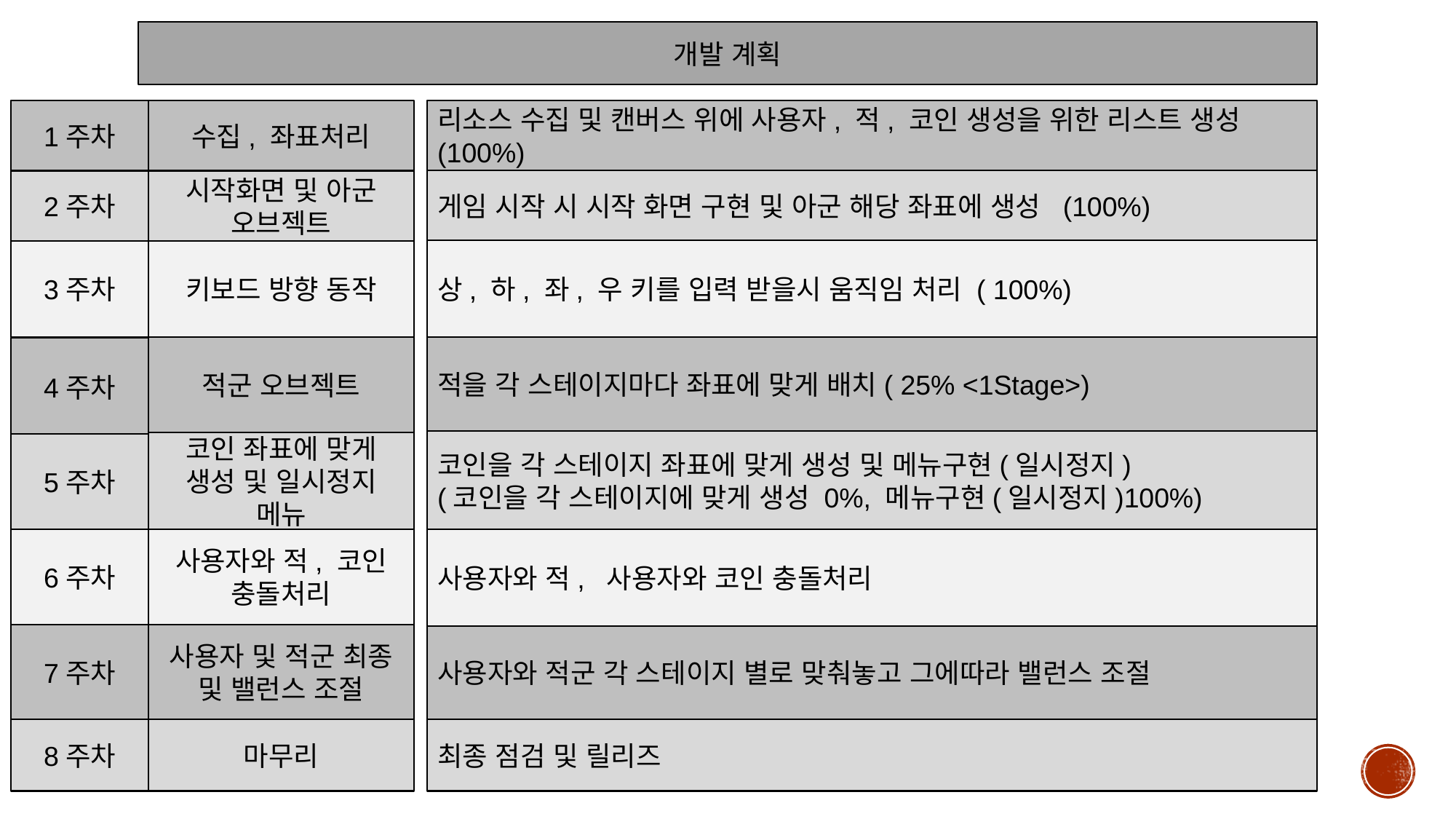

개발 계획
리소스 수집 및 캔버스 위에 사용자, 적, 코인 생성을 위한 리스트 생성(100%)
1주차
수집, 좌표처리
게임 시작 시 시작 화면 구현 및 아군 해당 좌표에 생성  (100%)
2주차
시작화면 및 아군 오브젝트
상, 하, 좌, 우 키를 입력 받을시 움직임 처리 ( 100%)
키보드 방향 동작
3주차
적군 오브젝트
적을 각 스테이지마다 좌표에 맞게 배치( 25% <1Stage>)
4주차
코인을 각 스테이지 좌표에 맞게 생성 및 메뉴구현(일시정지)
(코인을 각 스테이지에 맞게 생성 0%, 메뉴구현(일시정지)100%)
코인 좌표에 맞게 생성 및 일시정지 메뉴
5주차
사용자와 적,  사용자와 코인 충돌처리
사용자와 적, 코인 충돌처리
6주차
사용자 및 적군 최종
및 밸런스 조절
7주차
사용자와 적군 각 스테이지 별로 맞춰놓고 그에따라 밸런스 조절
마무리
최종 점검 및 릴리즈
8주차